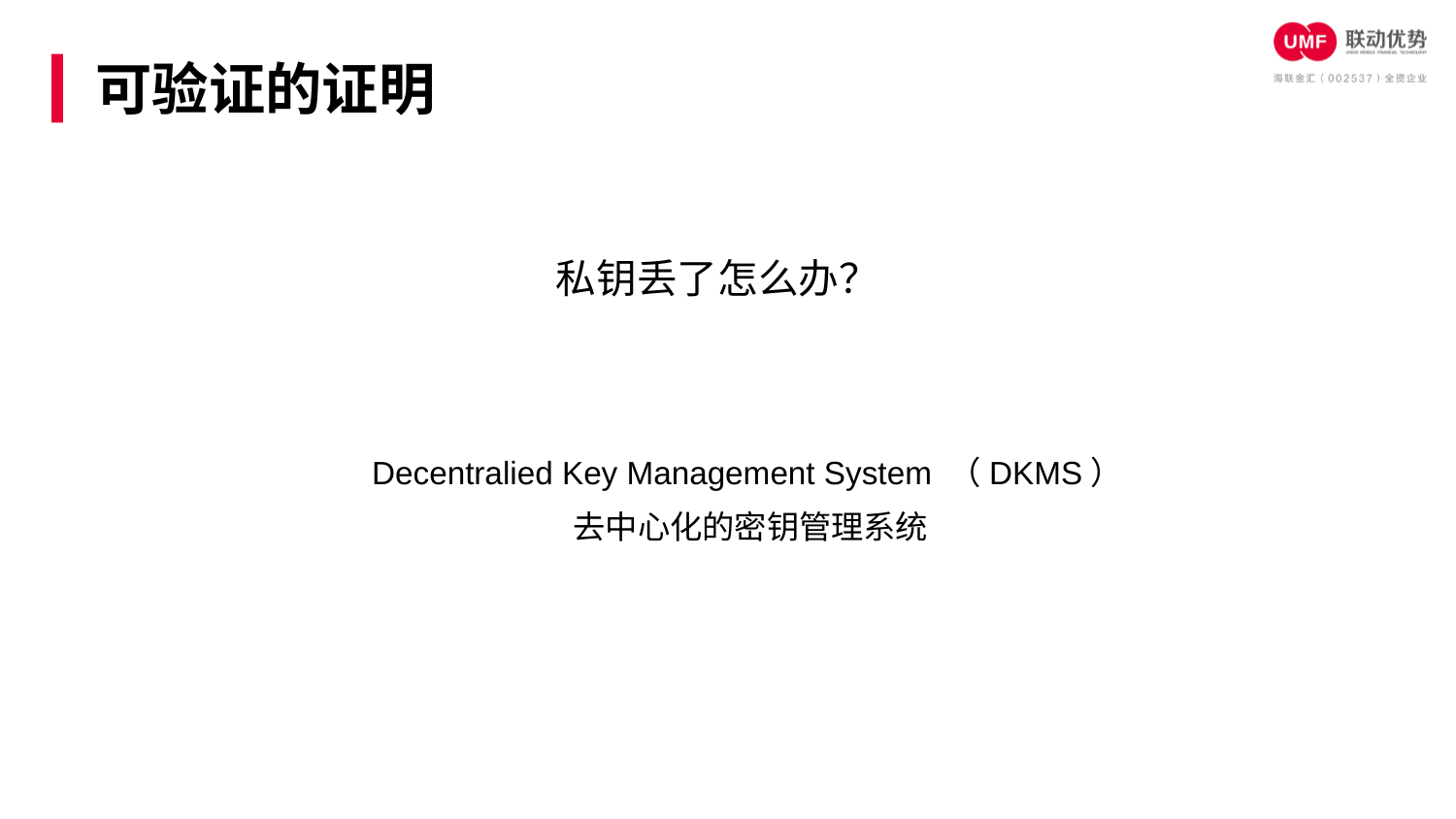

可验证的证明
私钥丢了怎么办？
Decentralied Key Management System （DKMS）
去中心化的密钥管理系统